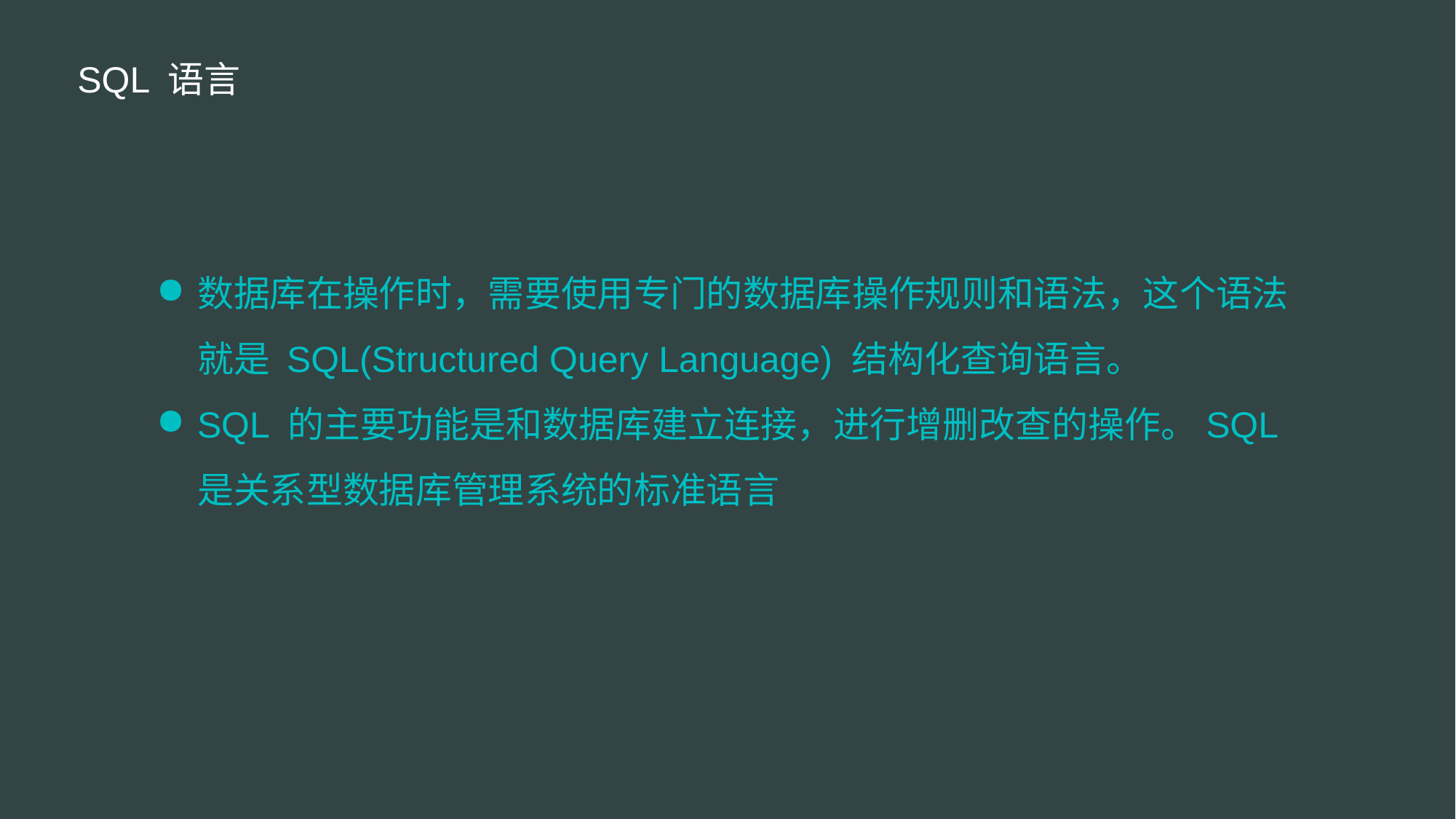

SQL 语言
数据库在操作时，需要使用专门的数据库操作规则和语法，这个语法就是 SQL(Structured Query Language) 结构化查询语言。
SQL 的主要功能是和数据库建立连接，进行增删改查的操作。SQL是关系型数据库管理系统的标准语言